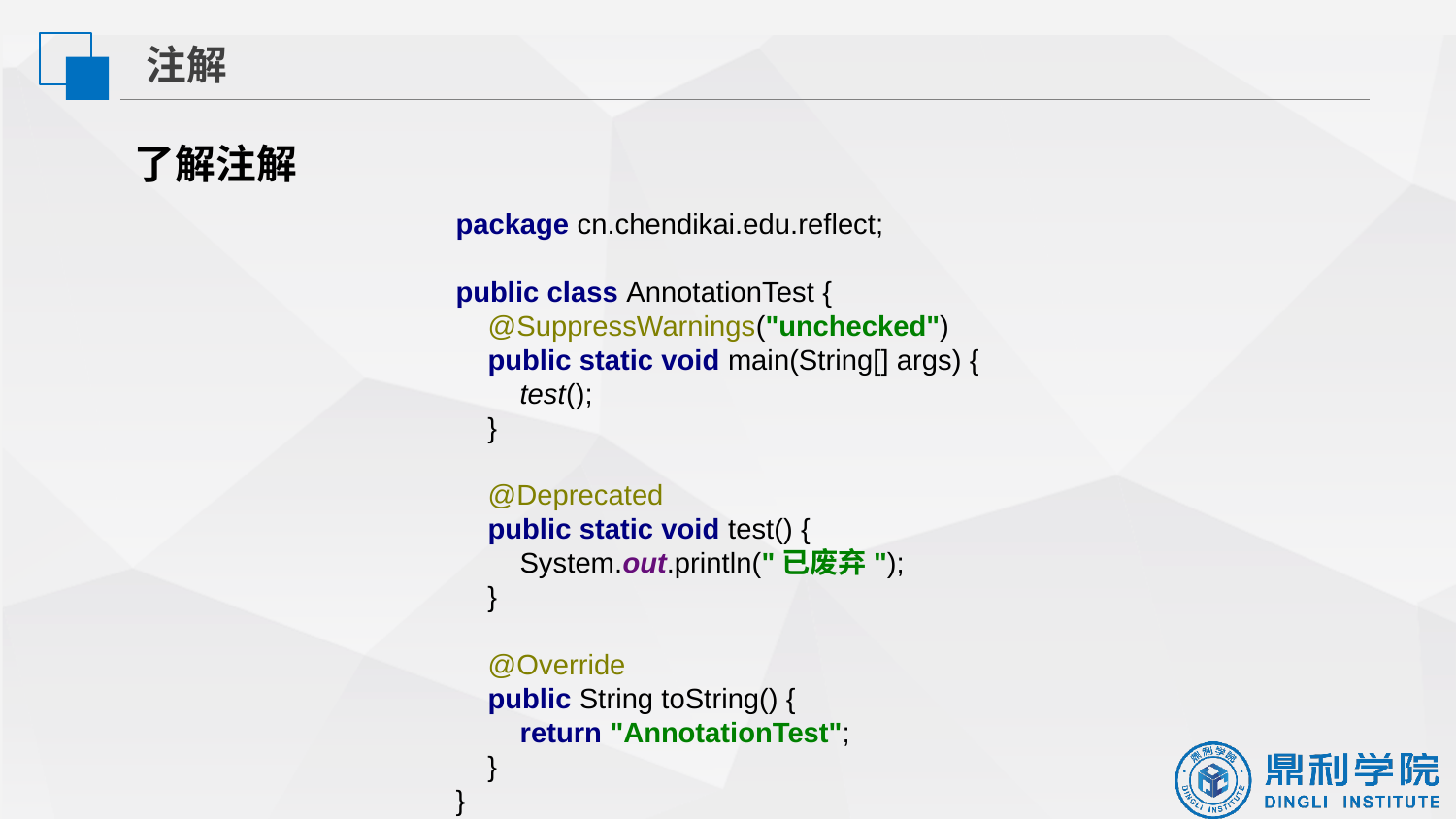

注解
了解注解
package cn.chendikai.edu.reflect;
public class AnnotationTest {
    @SuppressWarnings("unchecked")
    public static void main(String[] args) {
        test();
    }
    @Deprecated
    public static void test() {
        System.out.println("已废弃");
    }
    @Override
    public String toString() {
        return "AnnotationTest";
    }
}